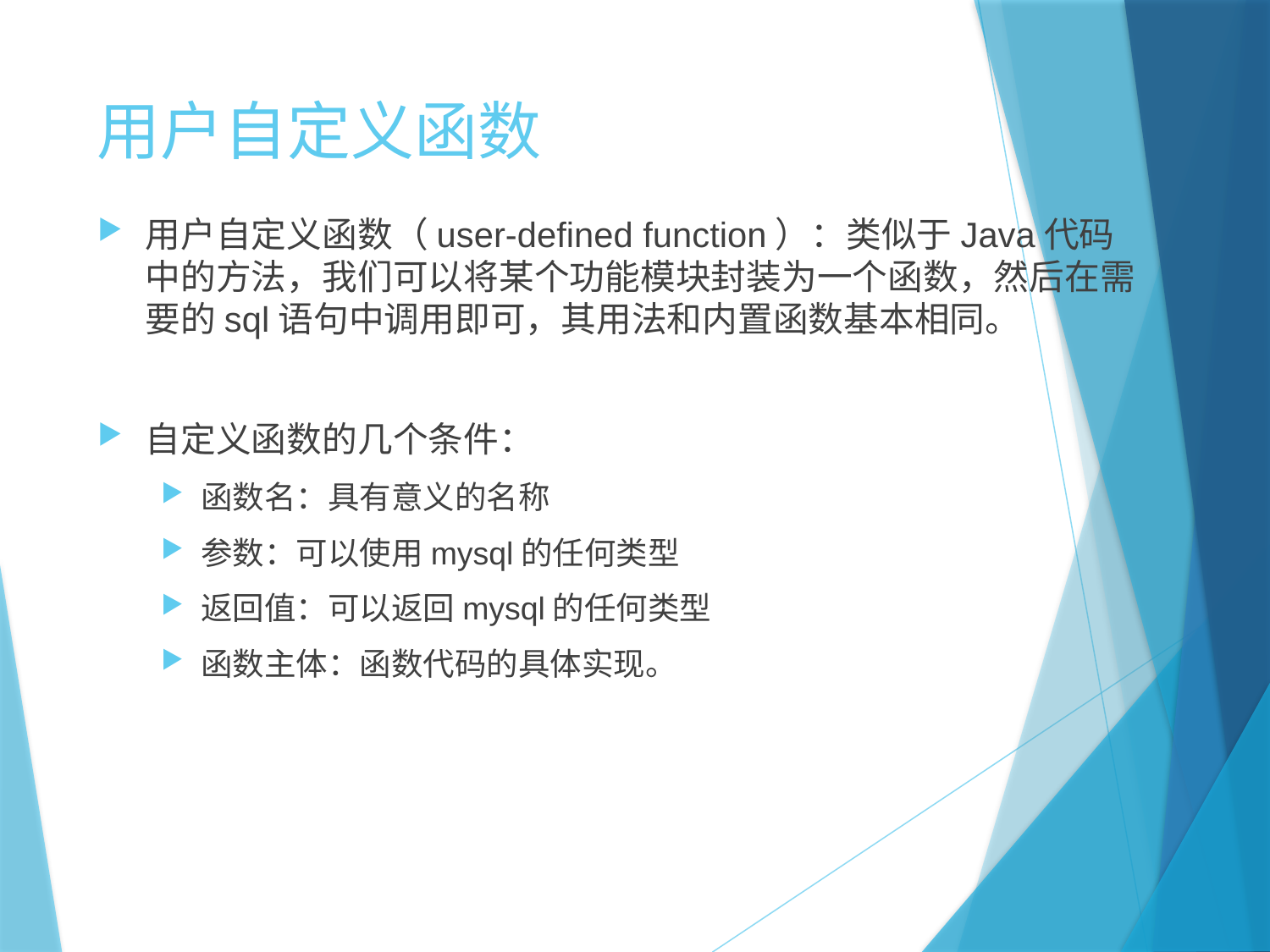

# 用户自定义函数
用户自定义函数（user-defined function）：类似于Java代码中的方法，我们可以将某个功能模块封装为一个函数，然后在需要的sql语句中调用即可，其用法和内置函数基本相同。

自定义函数的几个条件：
函数名：具有意义的名称
参数：可以使用mysql的任何类型
返回值：可以返回mysql的任何类型
函数主体：函数代码的具体实现。